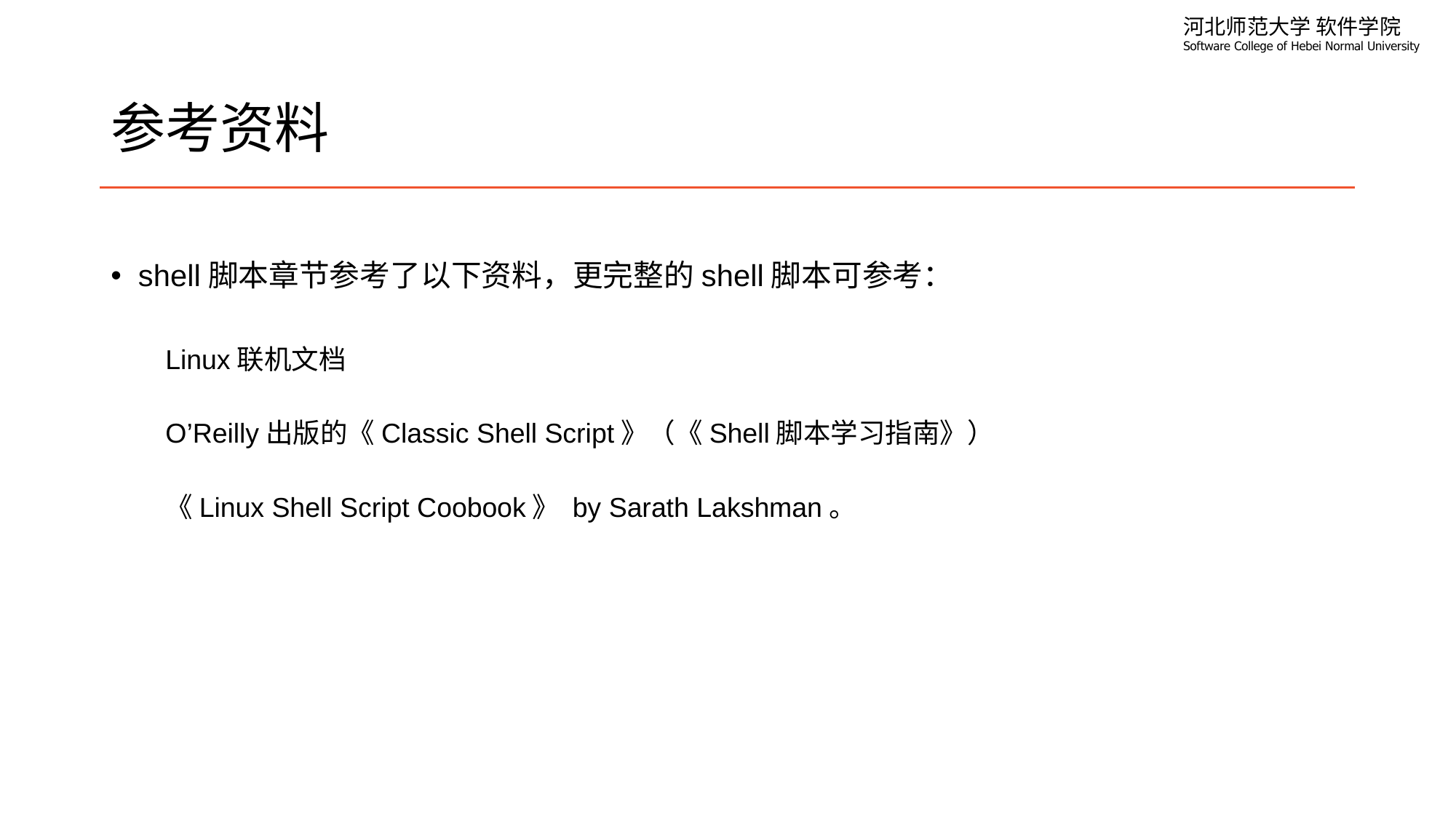

# 参考资料

shell脚本章节参考了以下资料，更完整的shell脚本可参考：

Linux联机文档

O’Reilly出版的《Classic Shell Script》（《Shell脚本学习指南》）

《Linux Shell Script Coobook》 by Sarath Lakshman。